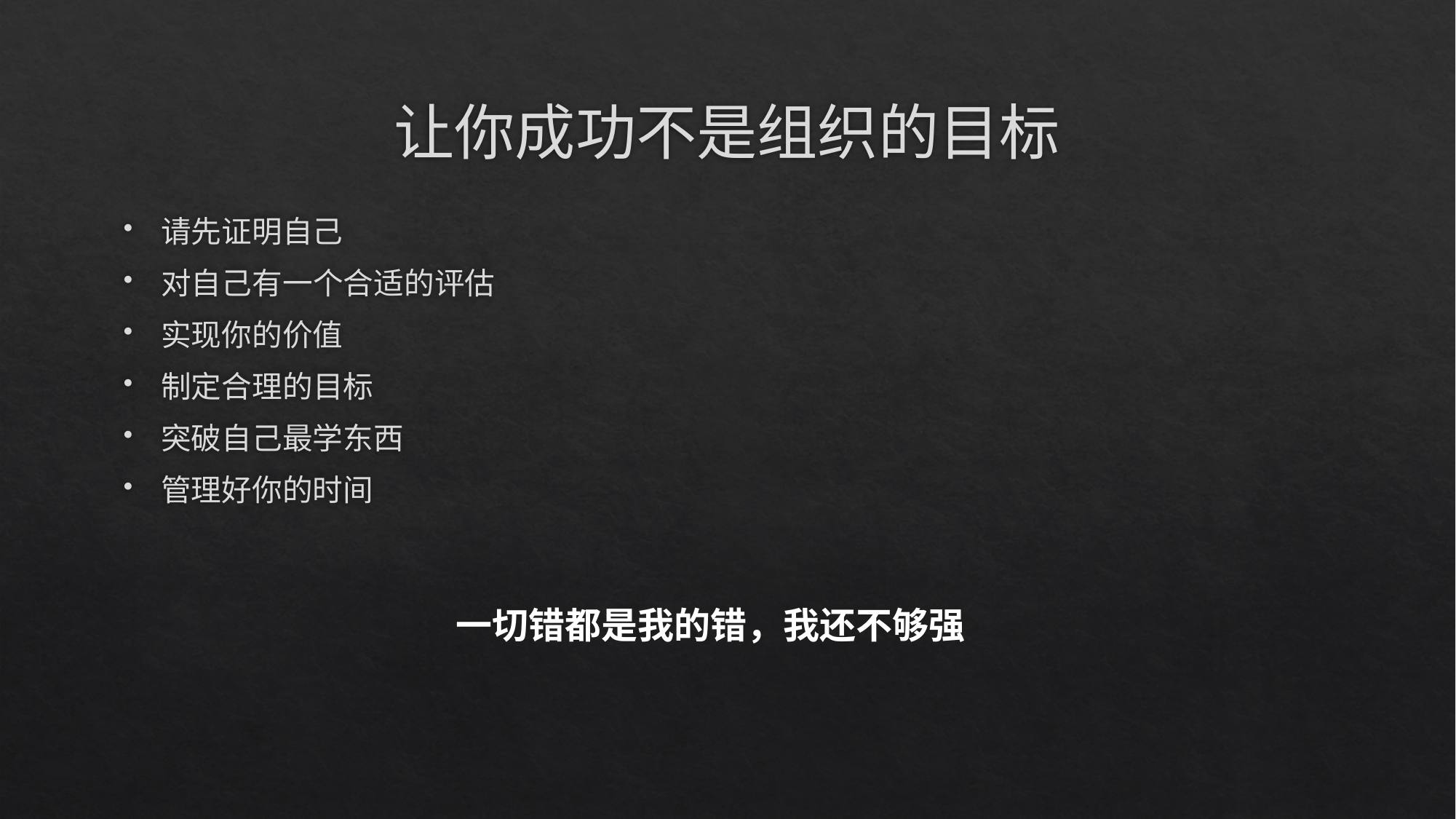

# 让你成功不是组织的目标
请先证明自己
对自己有一个合适的评估
实现你的价值
制定合理的目标
突破自己最学东西
管理好你的时间
一切错都是我的错，我还不够强